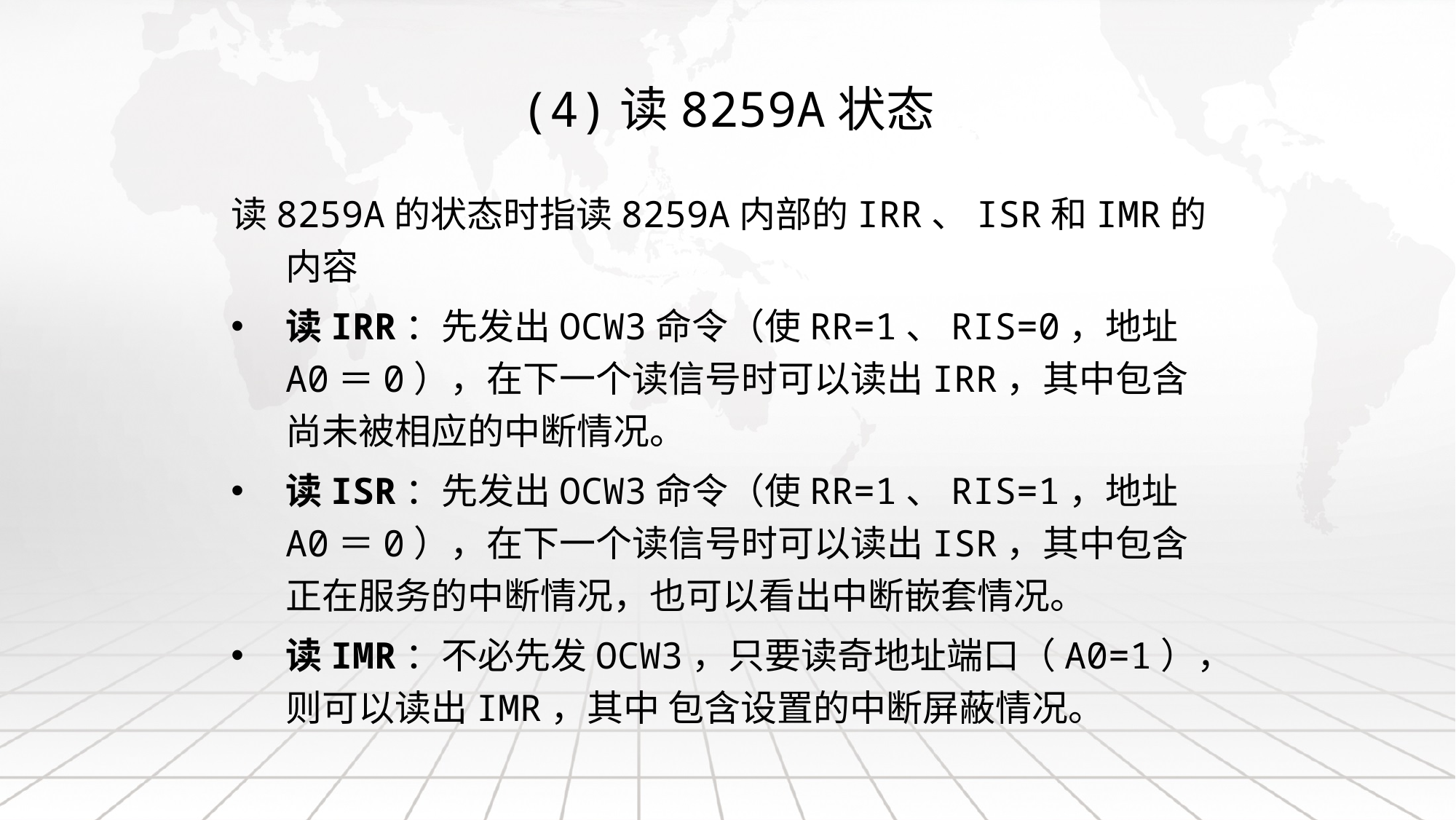

# (4)读8259A状态
读8259A的状态时指读8259A内部的IRR、ISR和IMR的内容
读IRR：先发出OCW3命令（使RR=1、RIS=0，地址A0＝0），在下一个读信号时可以读出IRR，其中包含尚未被相应的中断情况。
读ISR：先发出OCW3命令（使RR=1、RIS=1，地址A0＝0），在下一个读信号时可以读出ISR，其中包含正在服务的中断情况，也可以看出中断嵌套情况。
读IMR：不必先发OCW3，只要读奇地址端口（A0=1），则可以读出IMR，其中 包含设置的中断屏蔽情况。